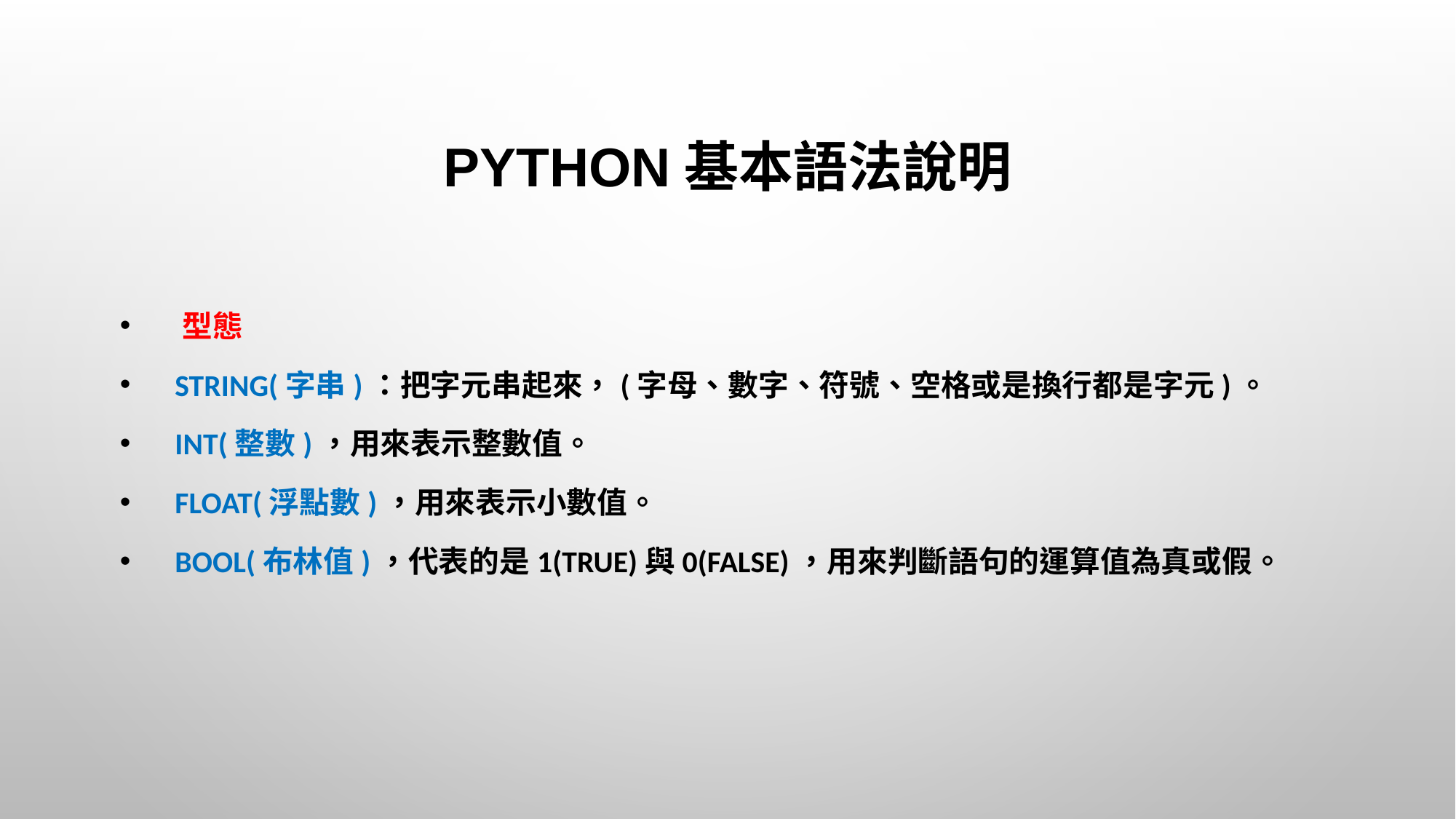

# Python基本語法說明
    型態
    string(字串)：把字元串起來，(字母、數字、符號、空格或是換行都是字元)。
    int(整數)，用來表示整數值。
    float(浮點數)，用來表示小數值。
    bool(布林值)，代表的是1(true)與0(false)，用來判斷語句的運算值為真或假。